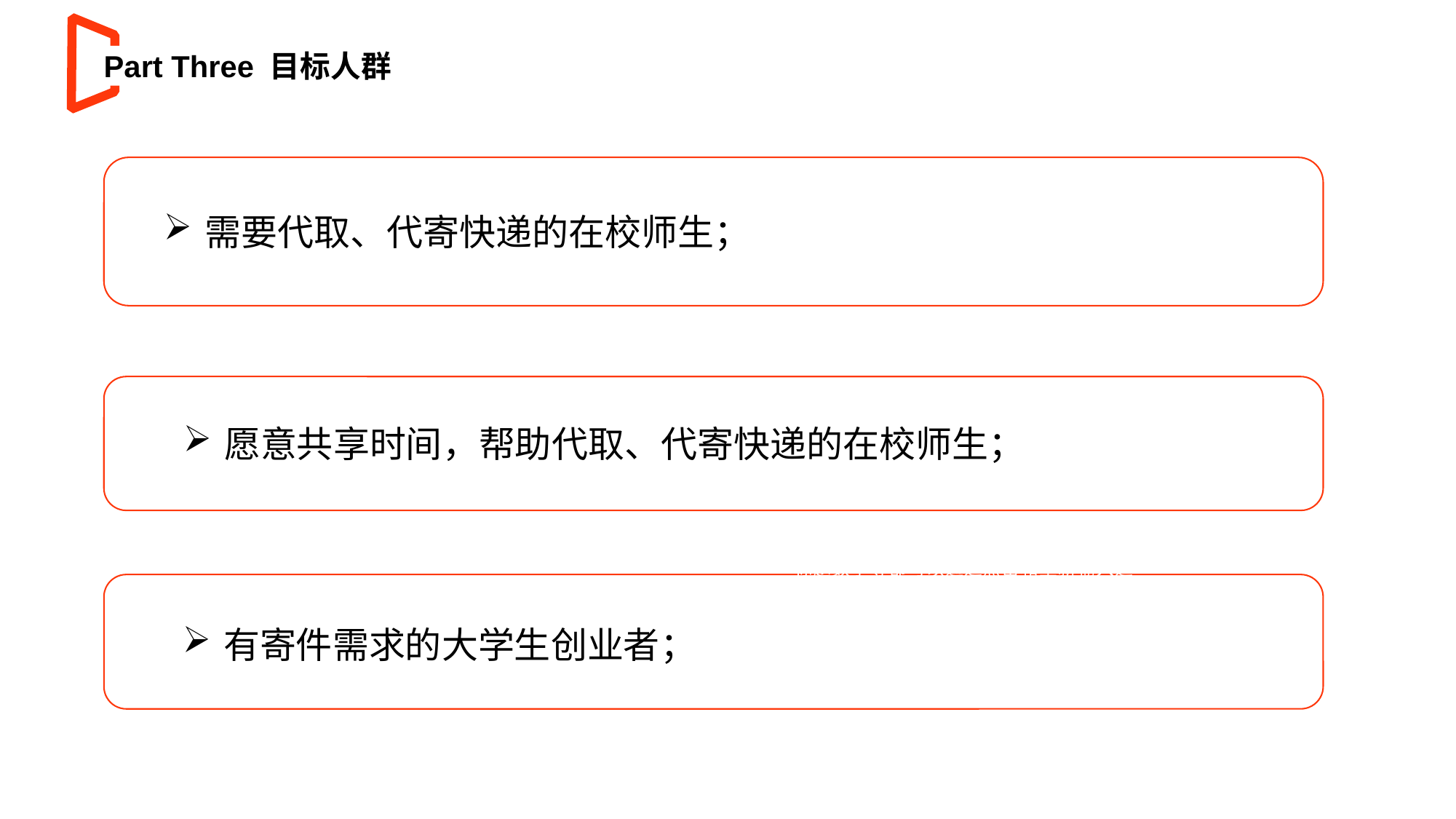

Part Three 目标人群

需要代取、代寄快递的在校师生；

愿意共享时间，帮助代取、代寄快递的在校师生；
点击此处添加标题
标题数字等都可以通过点击和重新输入进行更改，顶部“开始”面板中可以对字体、字号、颜色、行距等进行修改。建议正文8-14号字，1.3倍字间距。

有寄件需求的大学生创业者；